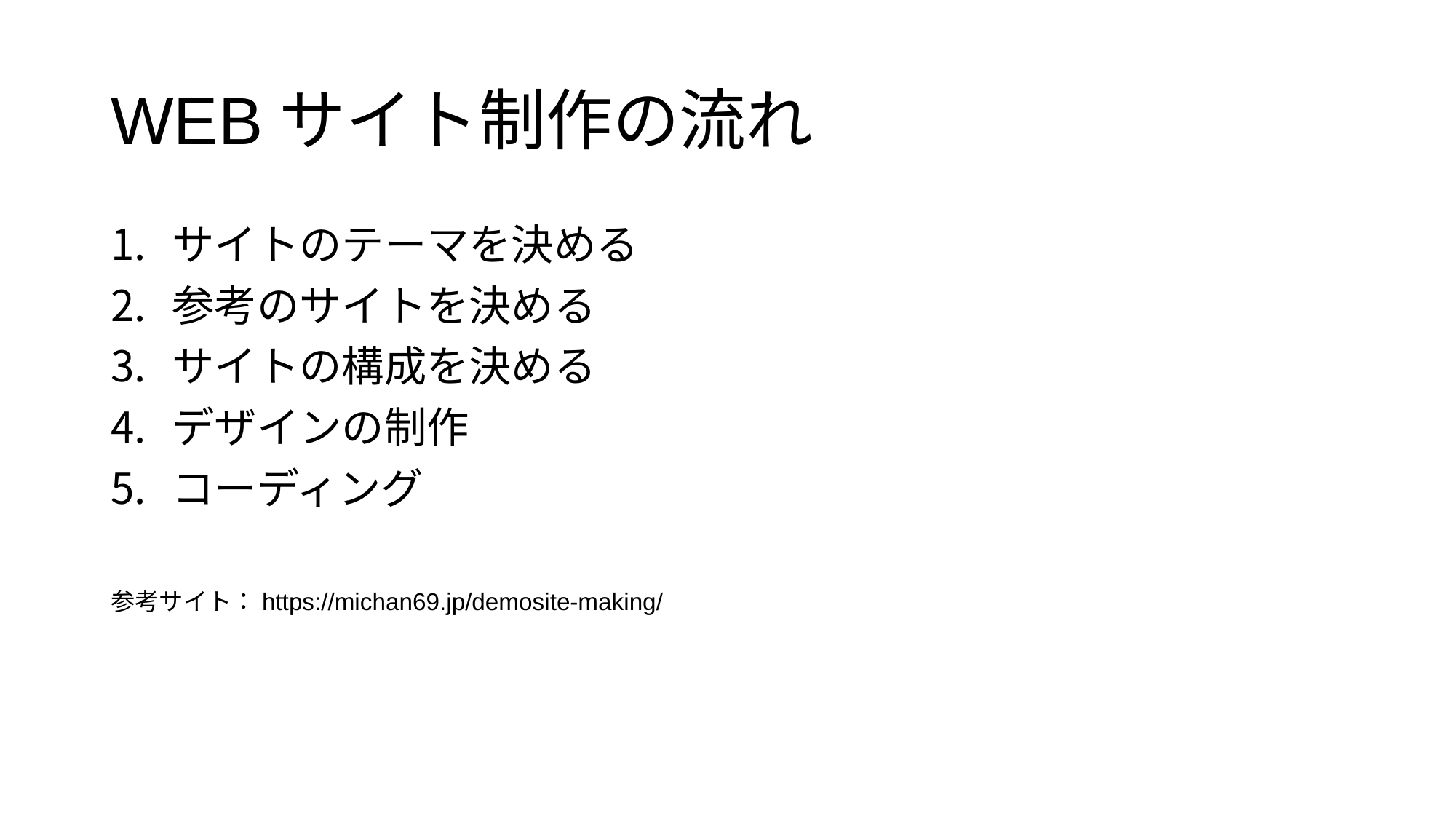

# WEBサイト制作の流れ
サイトのテーマを決める
参考のサイトを決める
サイトの構成を決める
デザインの制作
コーディング

参考サイト：https://michan69.jp/demosite-making/